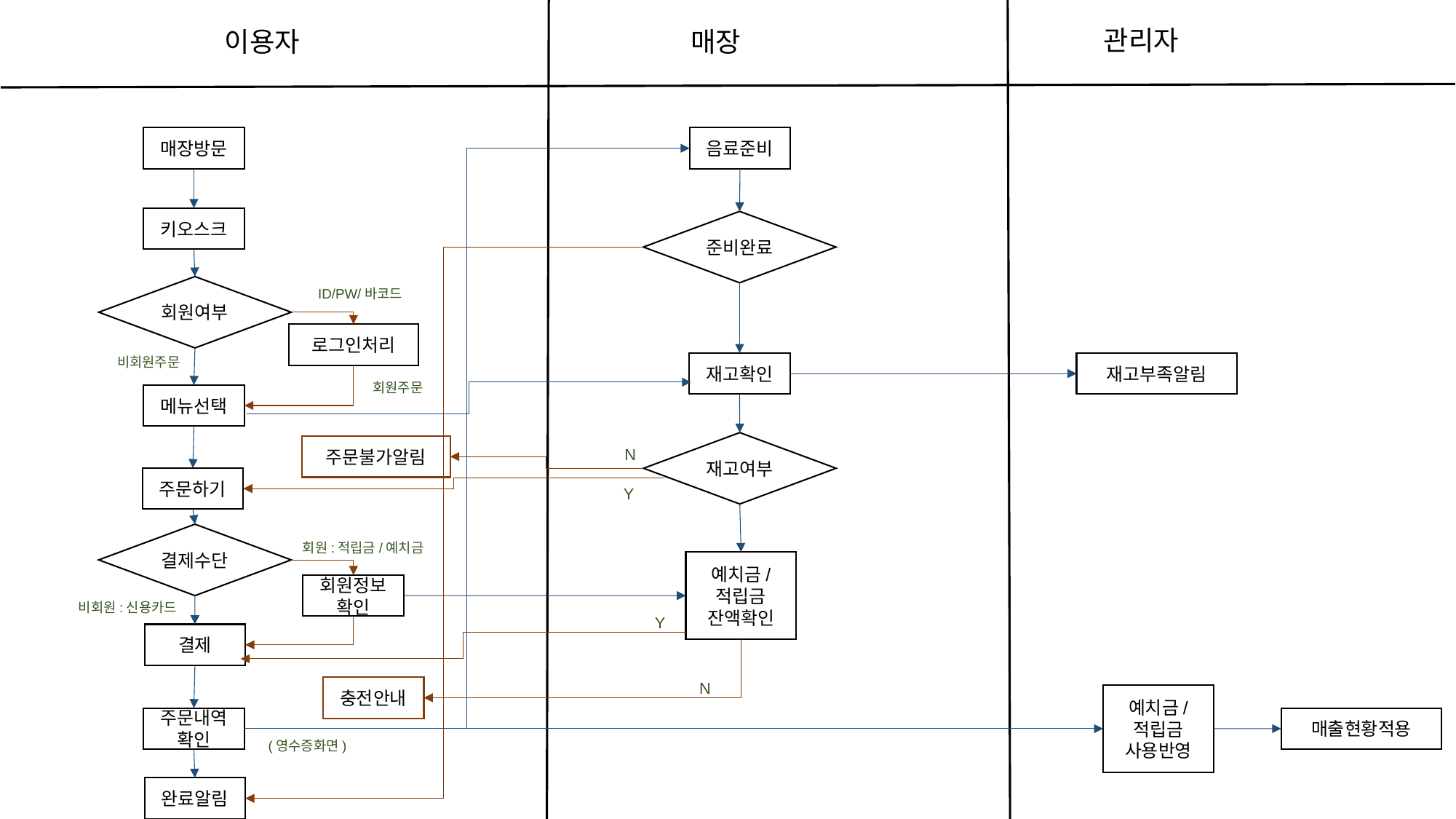

관리자
이용자
매장
음료준비
매장방문
키오스크
준비완료
회원여부
ID/PW/바코드
로그인처리
비회원주문
재고부족알림
재고확인
회원주문
메뉴선택
재고여부
주문불가알림
N
주문하기
Y
결제수단
회원:적립금/예치금
예치금/
적립금
잔액확인
회원정보 확인
비회원:신용카드
Y
결제
N
충전안내
예치금/
적립금
사용반영
매출현황적용
주문내역확인
(영수증화면)
완료알림